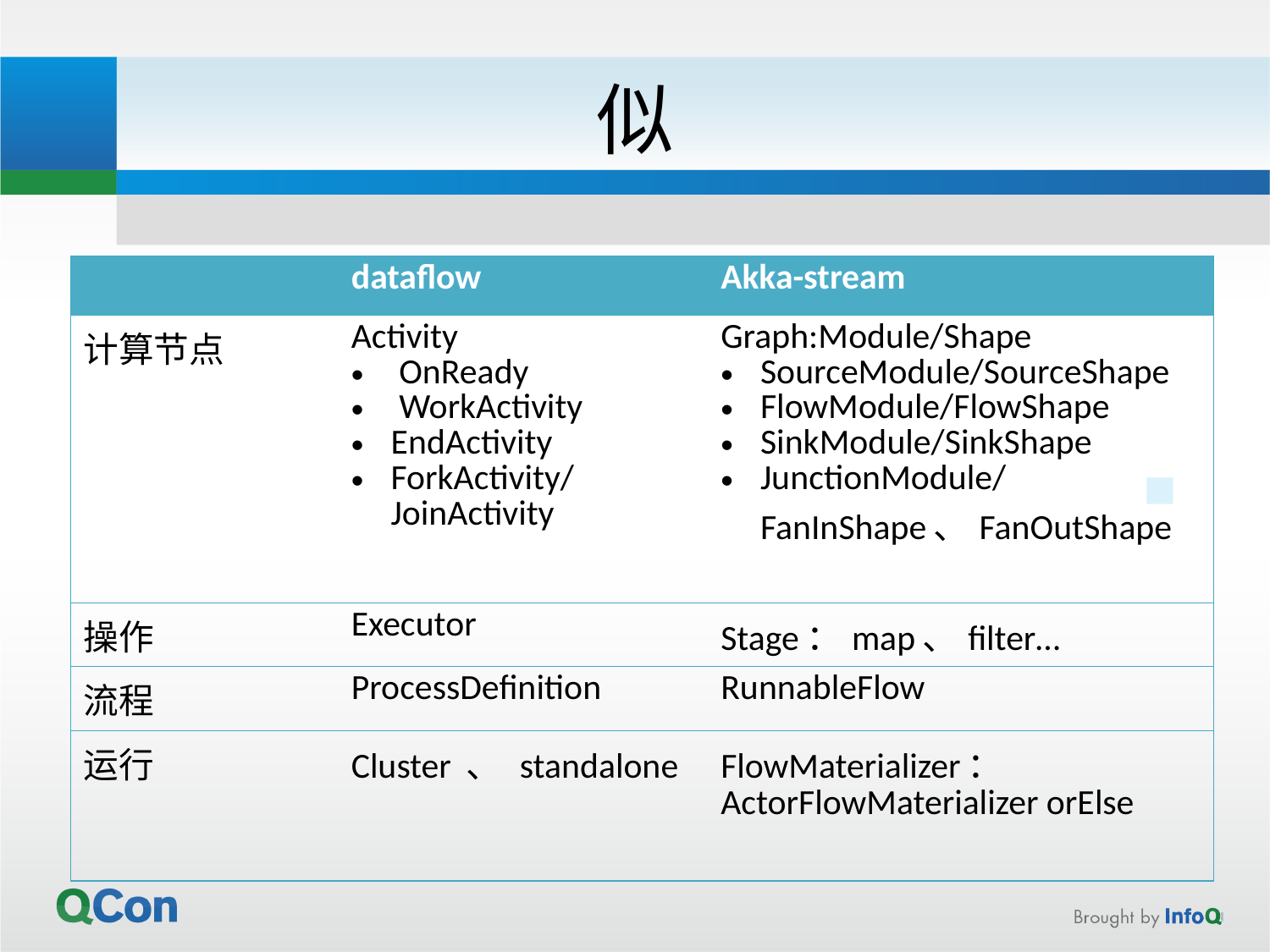

# 似
|  | dataflow | Akka-stream |
| --- | --- | --- |
| 计算节点 | Activity OnReady WorkActivity EndActivity ForkActivity/JoinActivity | Graph:Module/Shape SourceModule/SourceShape FlowModule/FlowShape SinkModule/SinkShape JunctionModule/FanInShape、FanOutShape |
| 操作 | Executor | Stage：map、filter… |
| 流程 | ProcessDefinition | RunnableFlow |
| 运行 | Cluster 、 standalone | FlowMaterializer：ActorFlowMaterializer orElse |